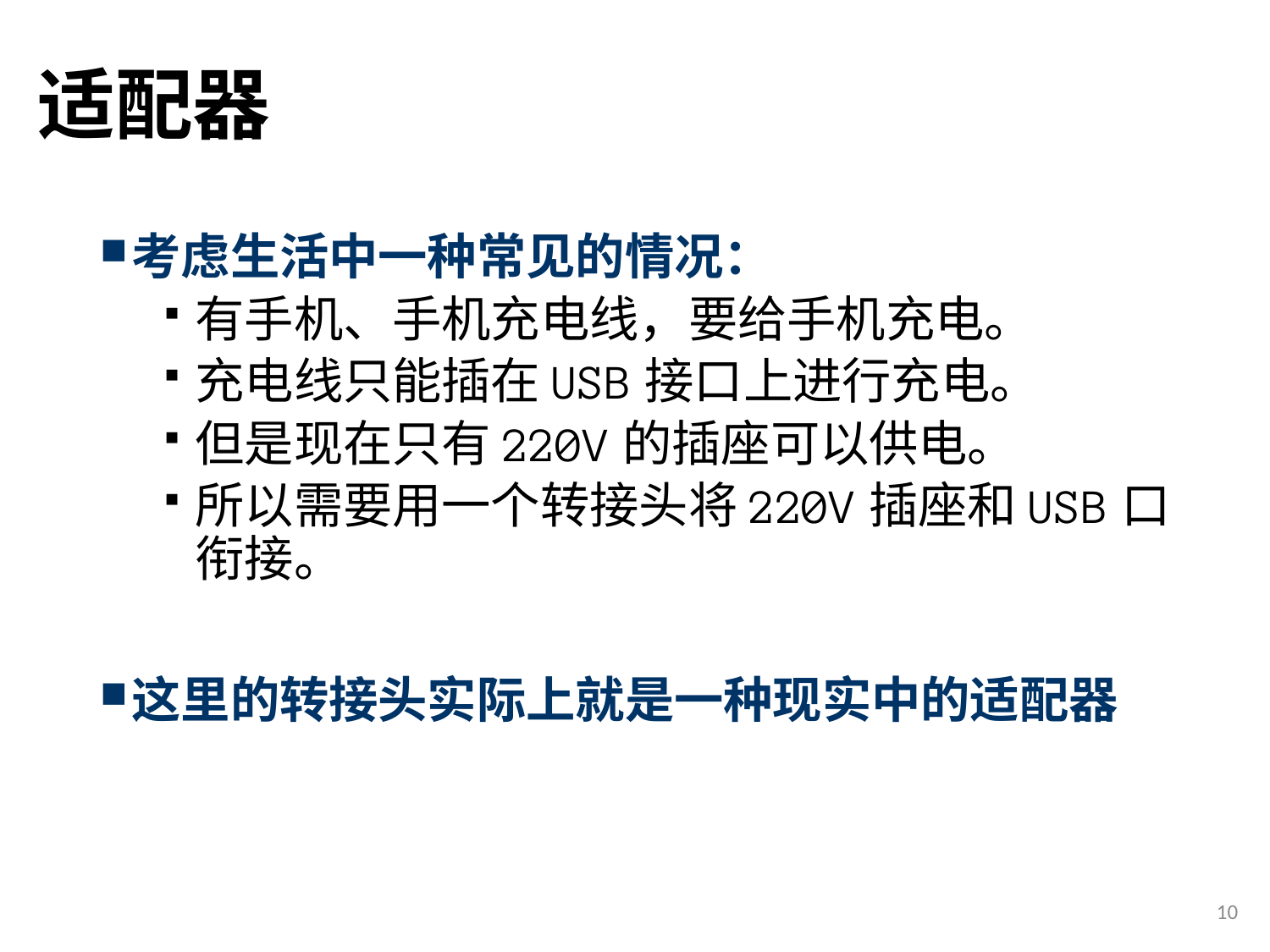

# 适配器
考虑生活中一种常见的情况：
有手机、手机充电线，要给手机充电。
充电线只能插在USB接口上进行充电。
但是现在只有220V的插座可以供电。
所以需要用一个转接头将220V插座和USB口衔接。

这里的转接头实际上就是一种现实中的适配器

10